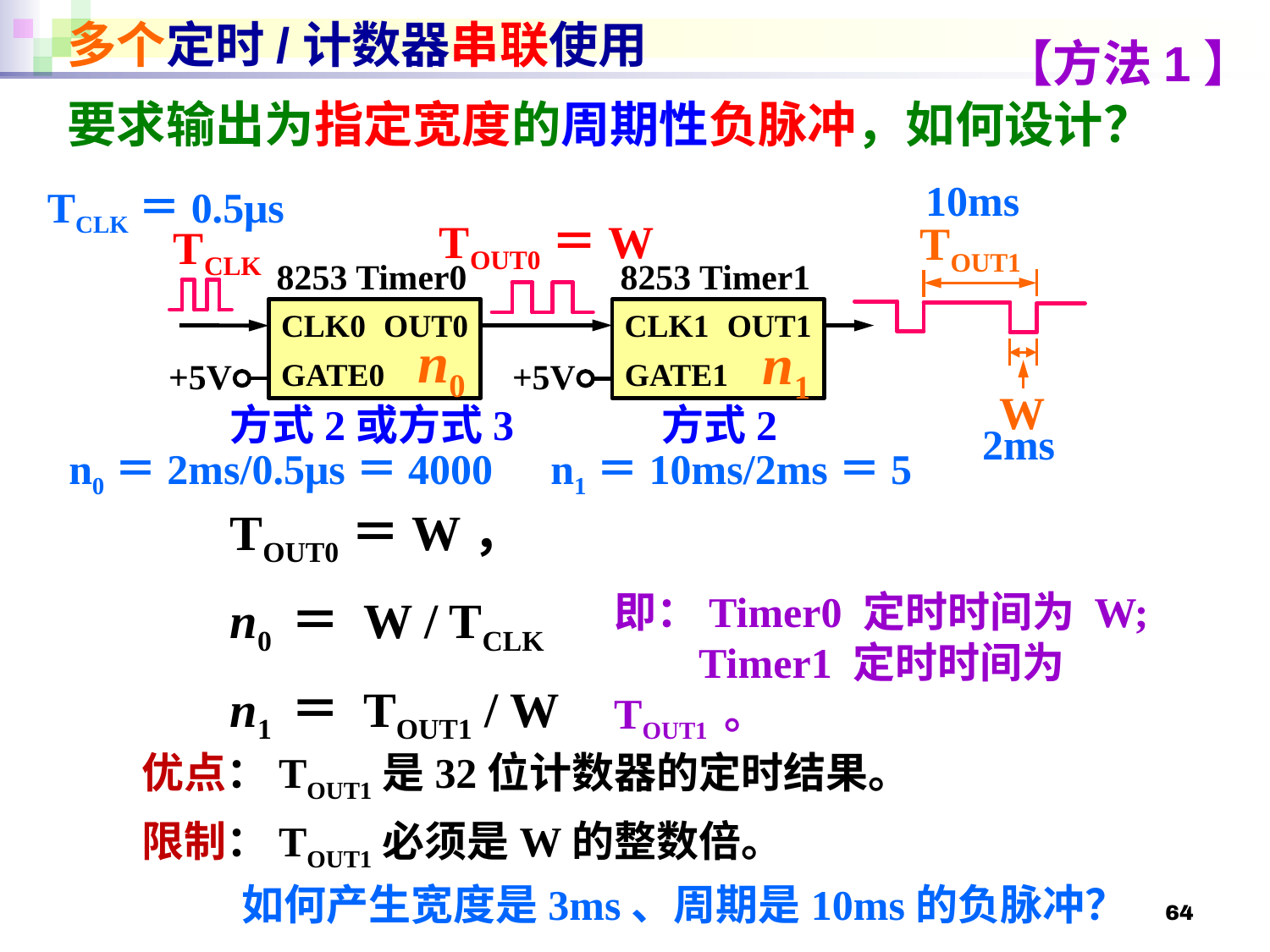

# 多个定时/计数器串联使用
【方法1】
要求输出为指定宽度的周期性负脉冲，如何设计？
10ms
TCLK＝0.5μs
TOUT0＝W
TOUT1
W
TCLK
8253 Timer0
8253 Timer1

CLK0
OUT0

CLK1
OUT1
n0
n1
+5V
+5V
GATE0
GATE1

方式2或方式3
方式2
2ms
n0＝2ms/0.5μs＝4000
n1＝10ms/2ms＝5
TOUT0＝W，
n0 ＝ W / TCLK
n1 ＝ TOUT1 / W
即：Timer0 定时时间为 W;
        Timer1 定时时间为 TOUT1 。
优点：TOUT1是32位计数器的定时结果。
限制：TOUT1必须是W的整数倍。
64
如何产生宽度是3ms、周期是10ms的负脉冲？